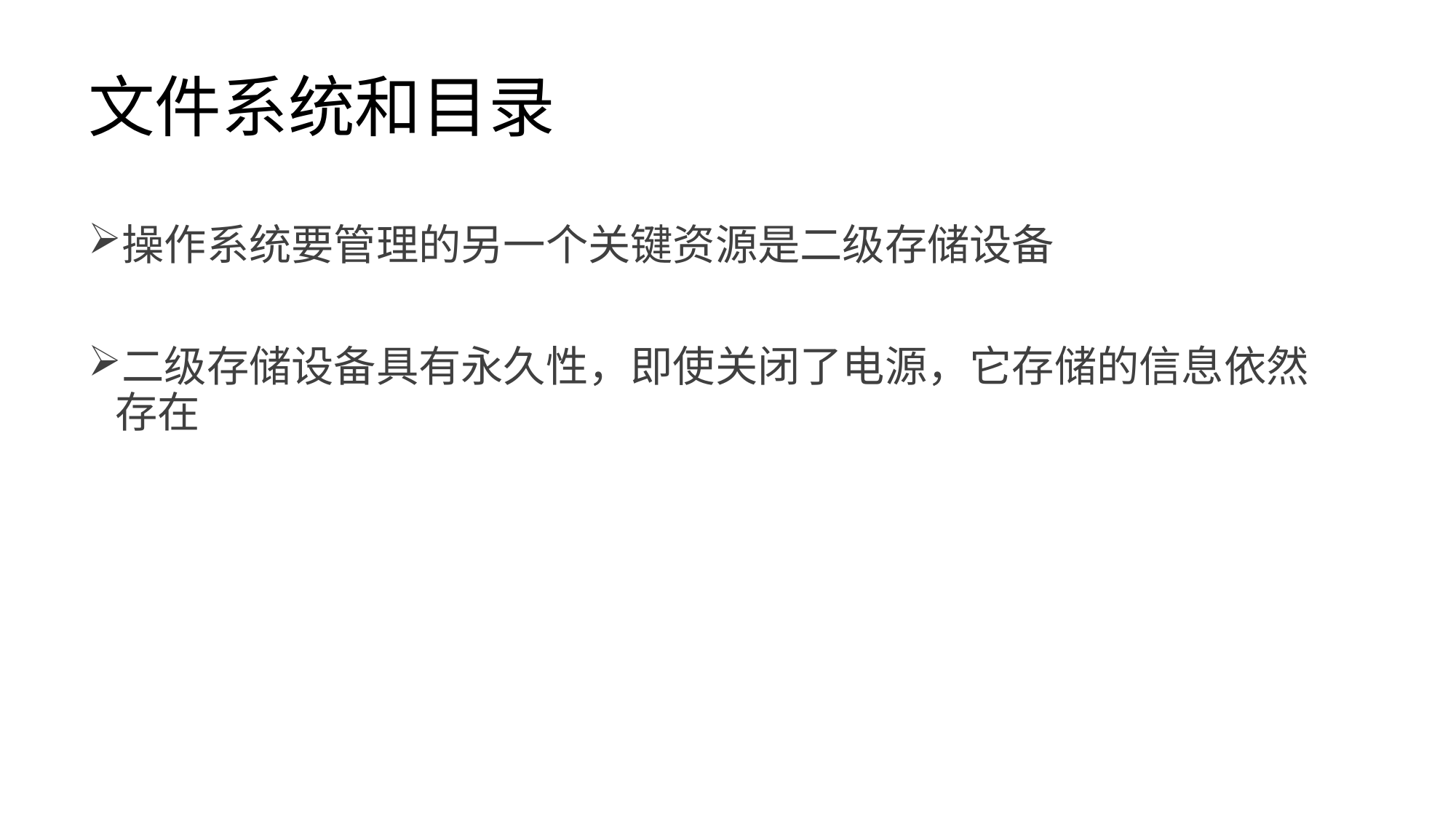

# 文件系统和目录
操作系统要管理的另一个关键资源是二级存储设备

二级存储设备具有永久性，即使关闭了电源，它存储的信息依然存在